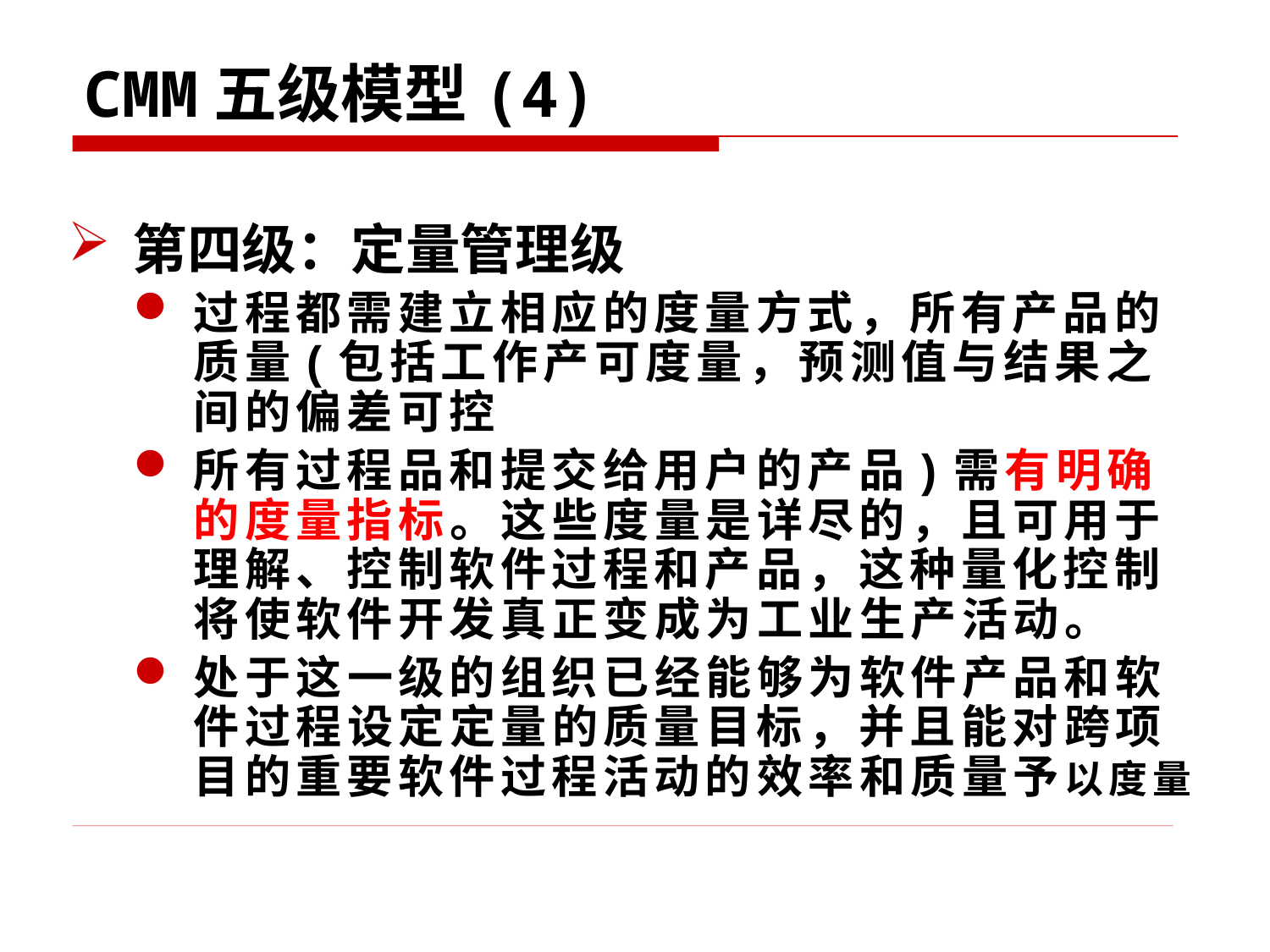

# CMM五级模型(4)
第四级：定量管理级
过程都需建立相应的度量方式，所有产品的质量(包括工作产可度量，预测值与结果之间的偏差可控
所有过程品和提交给用户的产品)需有明确的度量指标。这些度量是详尽的，且可用于理解、控制软件过程和产品，这种量化控制将使软件开发真正变成为工业生产活动。
处于这一级的组织已经能够为软件产品和软件过程设定定量的质量目标，并且能对跨项目的重要软件过程活动的效率和质量予以度量